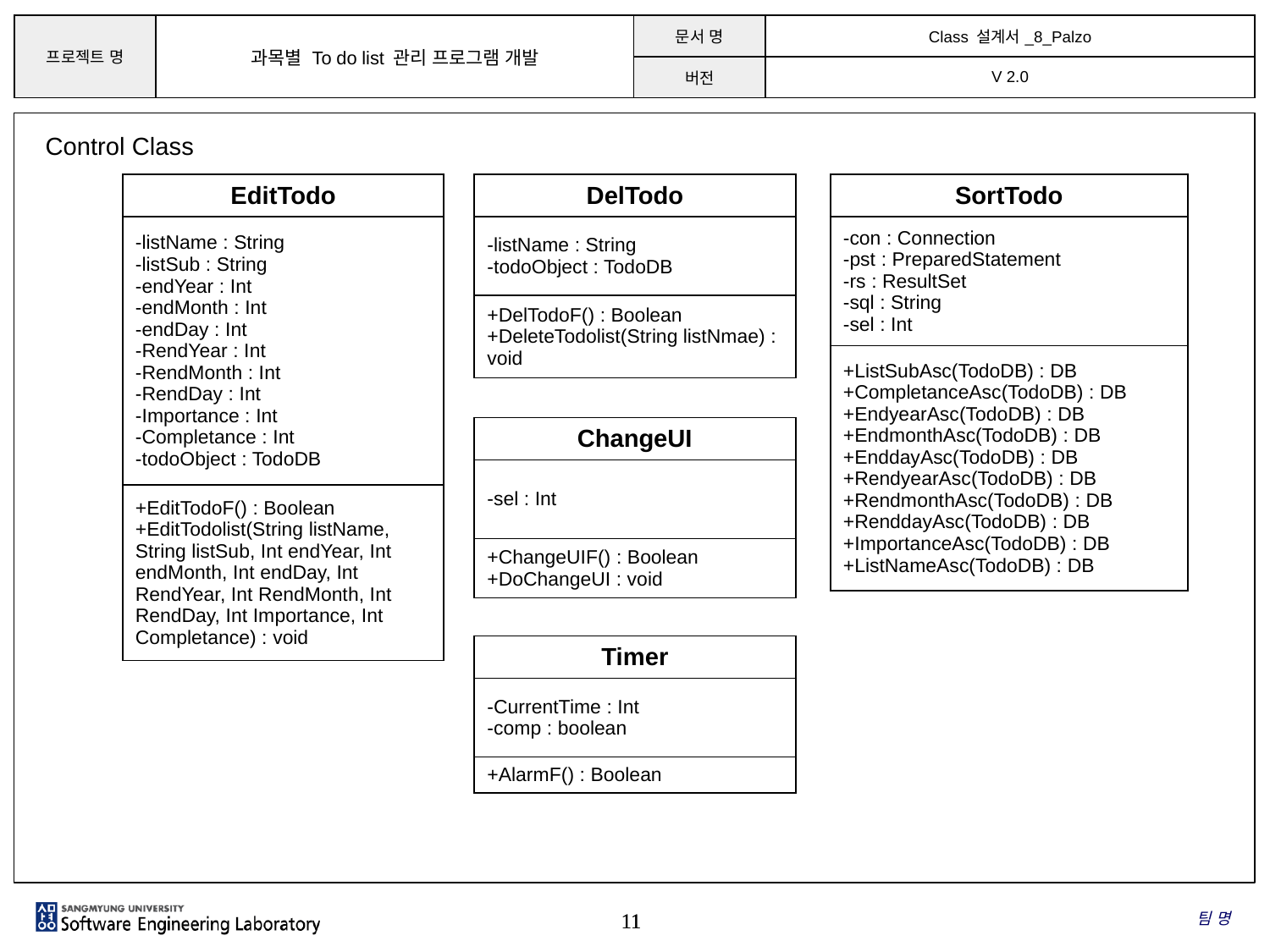

Control Class
| EditTodo |
| --- |
| -listName : String -listSub : String -endYear : Int -endMonth : Int -endDay : Int -RendYear : Int -RendMonth : Int -RendDay : Int -Importance : Int -Completance : Int -todoObject : TodoDB |
| +EditTodoF() : Boolean +EditTodolist(String listName, String listSub, Int endYear, Int endMonth, Int endDay, Int RendYear, Int RendMonth, Int RendDay, Int Importance, Int Completance) : void |
| DelTodo |
| --- |
| -listName : String -todoObject : TodoDB |
| +DelTodoF() : Boolean +DeleteTodolist(String listNmae) : void |
| SortTodo |
| --- |
| -con : Connection -pst : PreparedStatement -rs : ResultSet -sql : String -sel : Int |
| +ListSubAsc(TodoDB) : DB +CompletanceAsc(TodoDB) : DB +EndyearAsc(TodoDB) : DB +EndmonthAsc(TodoDB) : DB +EnddayAsc(TodoDB) : DB +RendyearAsc(TodoDB) : DB +RendmonthAsc(TodoDB) : DB +RenddayAsc(TodoDB) : DB +ImportanceAsc(TodoDB) : DB +ListNameAsc(TodoDB) : DB |
| ChangeUI |
| --- |
| -sel : Int |
| +ChangeUIF() : Boolean +DoChangeUI : void |
| Timer |
| --- |
| -CurrentTime : Int -comp : boolean |
| +AlarmF() : Boolean |
팀 명